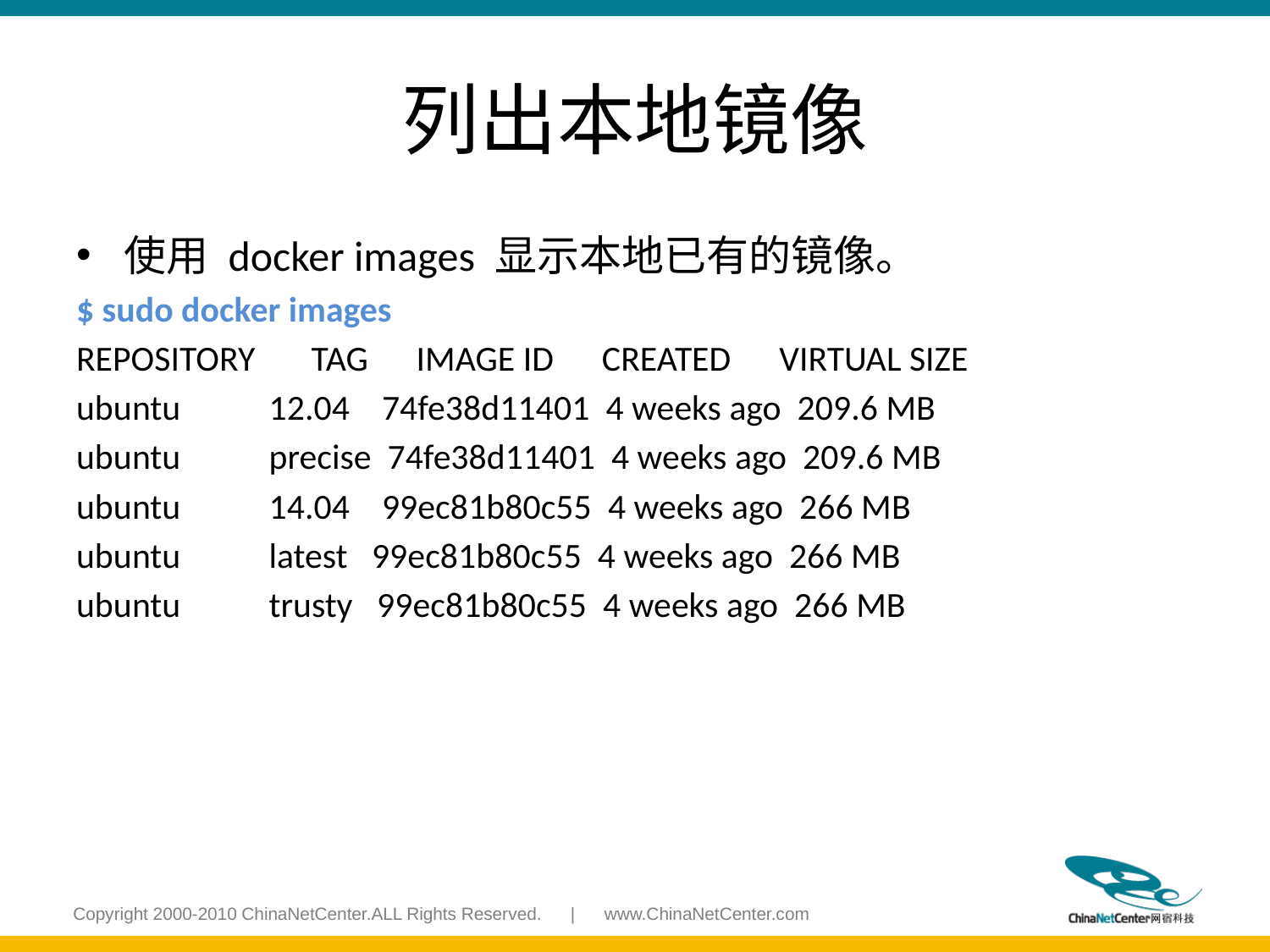

# 列出本地镜像
使用 docker images 显示本地已有的镜像。
$ sudo docker images
REPOSITORY       TAG      IMAGE ID      CREATED      VIRTUAL SIZE
ubuntu           12.04    74fe38d11401  4 weeks ago  209.6 MB
ubuntu           precise  74fe38d11401  4 weeks ago  209.6 MB
ubuntu           14.04    99ec81b80c55  4 weeks ago  266 MB
ubuntu           latest   99ec81b80c55  4 weeks ago  266 MB
ubuntu           trusty   99ec81b80c55  4 weeks ago  266 MB